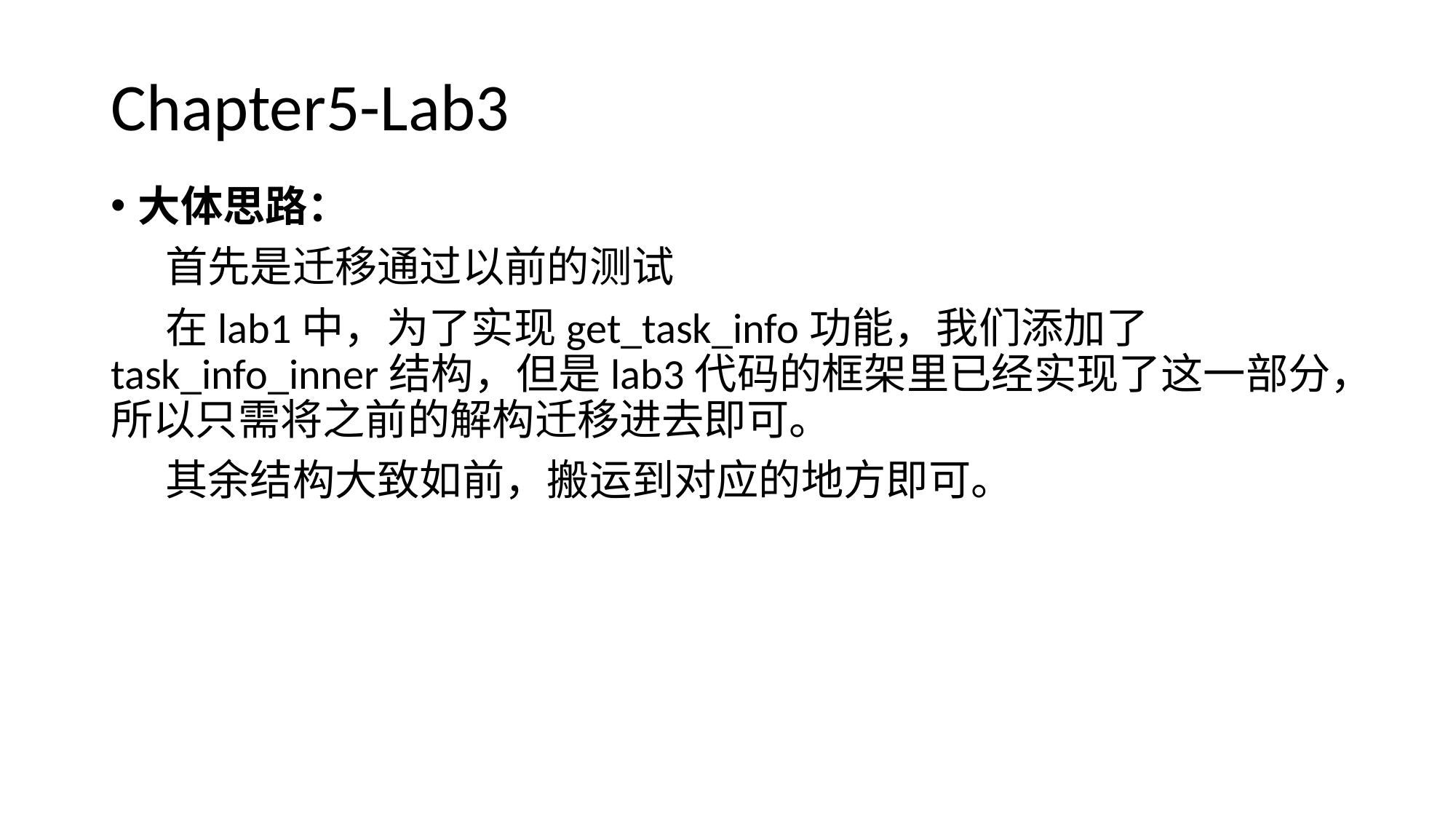

# Chapter5-Lab3
大体思路：
首先是迁移通过以前的测试
在lab1中，为了实现get_task_info功能，我们添加了task_info_inner结构，但是lab3代码的框架里已经实现了这一部分，所以只需将之前的解构迁移进去即可。
其余结构大致如前，搬运到对应的地方即可。